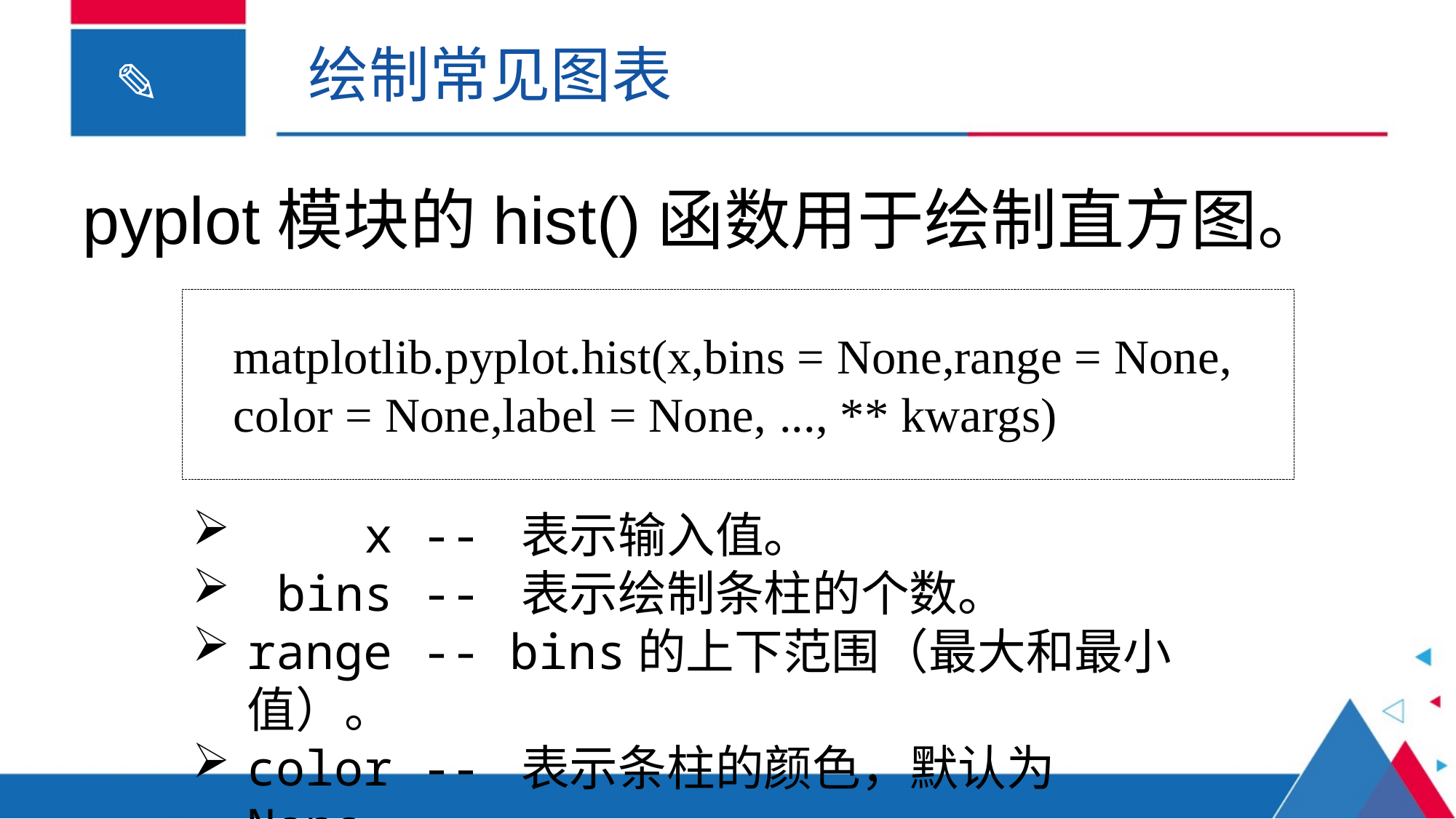

绘制常见图表
pyplot模块的hist()函数用于绘制直方图。

matplotlib.pyplot.hist(x,bins = None,range = None,
color = None,label = None, ..., ** kwargs)
    x -- 表示输入值。
 bins -- 表示绘制条柱的个数。
range -- bins的上下范围（最大和最小值）。
color -- 表示条柱的颜色，默认为None。